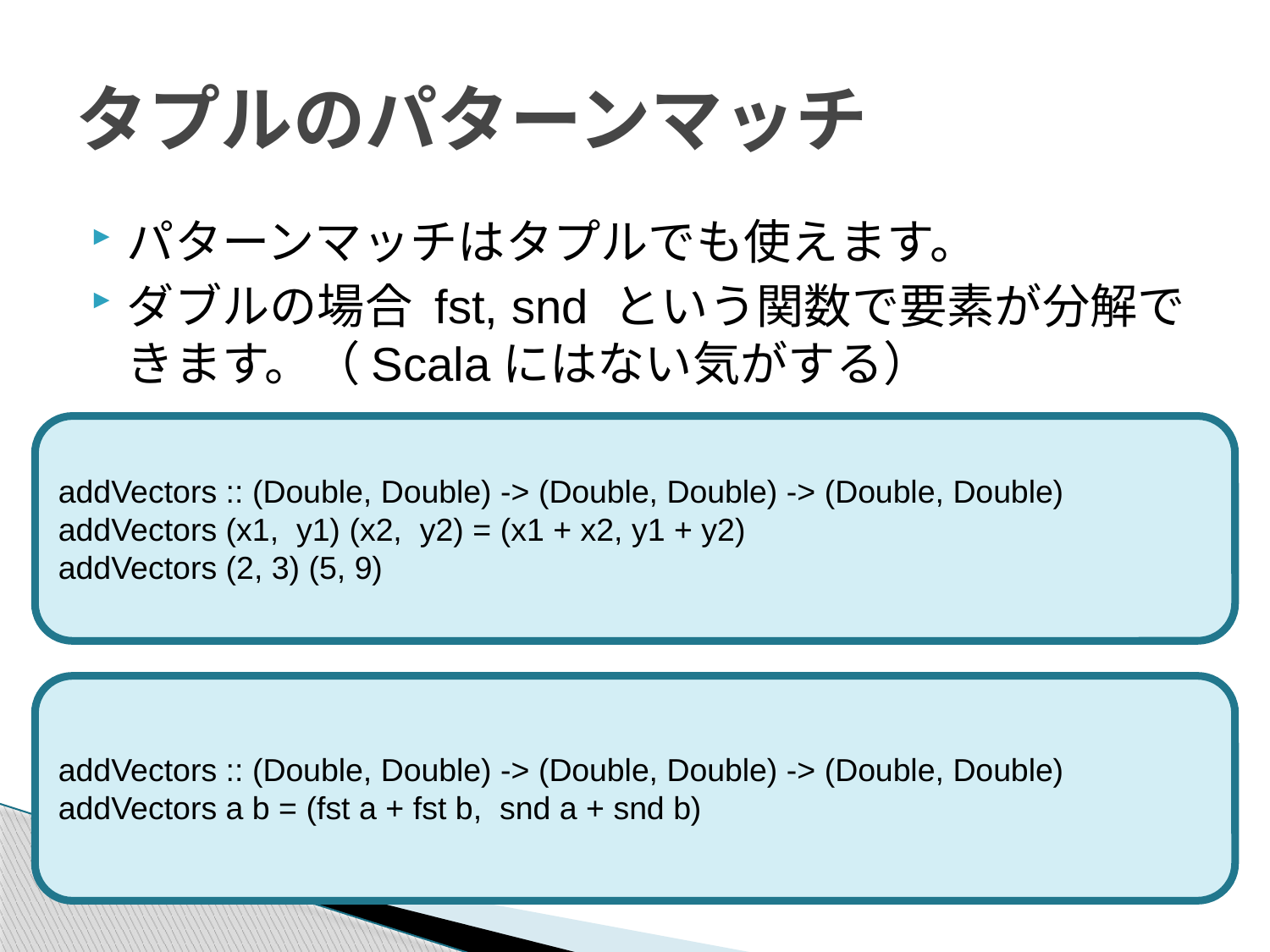

# タプルのパターンマッチ
パターンマッチはタプルでも使えます。
ダブルの場合 fst, snd という関数で要素が分解できます。（Scalaにはない気がする）
addVectors :: (Double, Double) -> (Double, Double) -> (Double, Double)
addVectors (x1,  y1) (x2,  y2) = (x1 + x2, y1 + y2)
addVectors (2, 3) (5, 9)
addVectors :: (Double, Double) -> (Double, Double) -> (Double, Double)
addVectors a b = (fst a + fst b,  snd a + snd b)